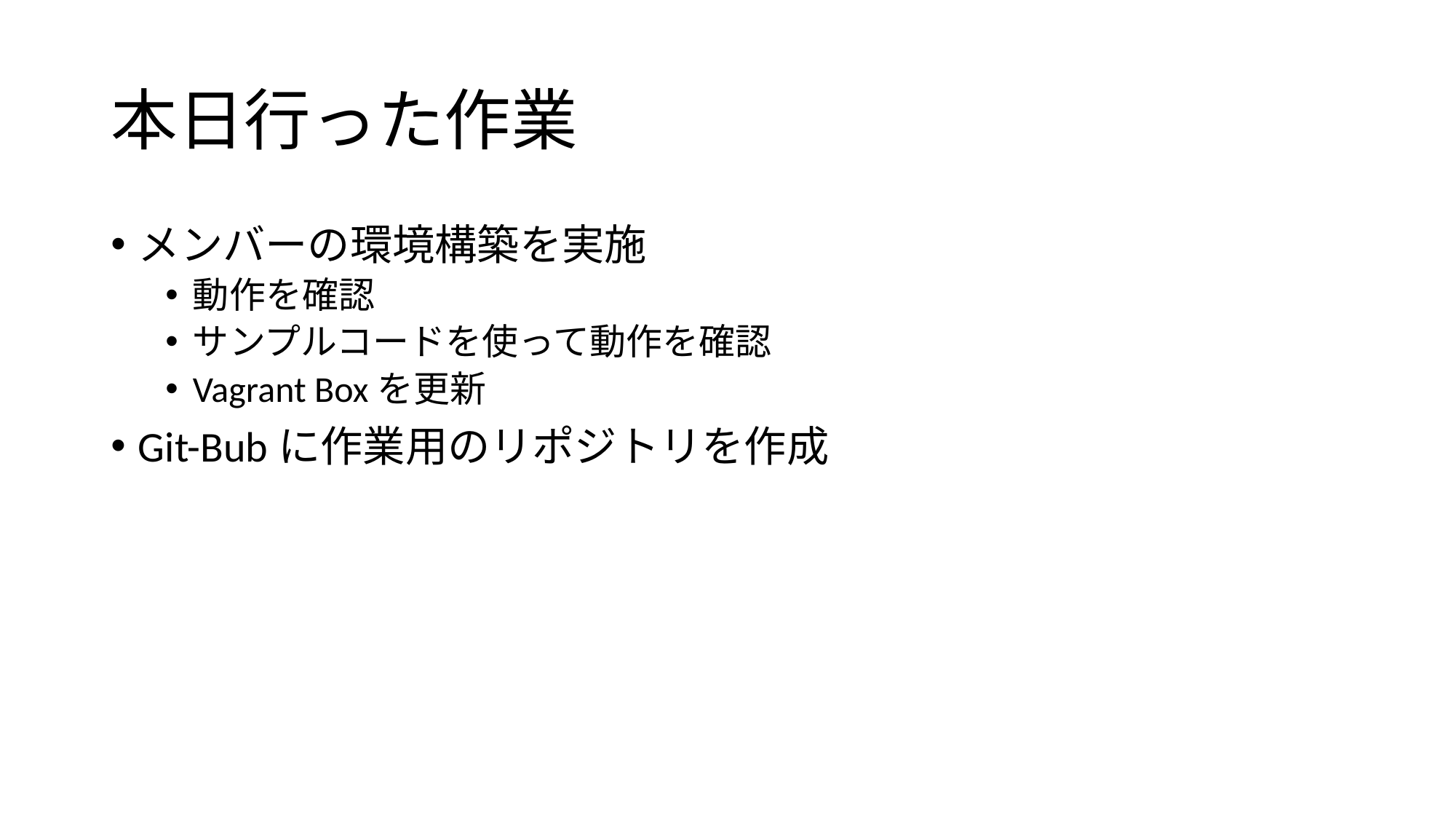

# 本日行った作業
メンバーの環境構築を実施
動作を確認
サンプルコードを使って動作を確認
Vagrant Boxを更新
Git-Bubに作業用のリポジトリを作成